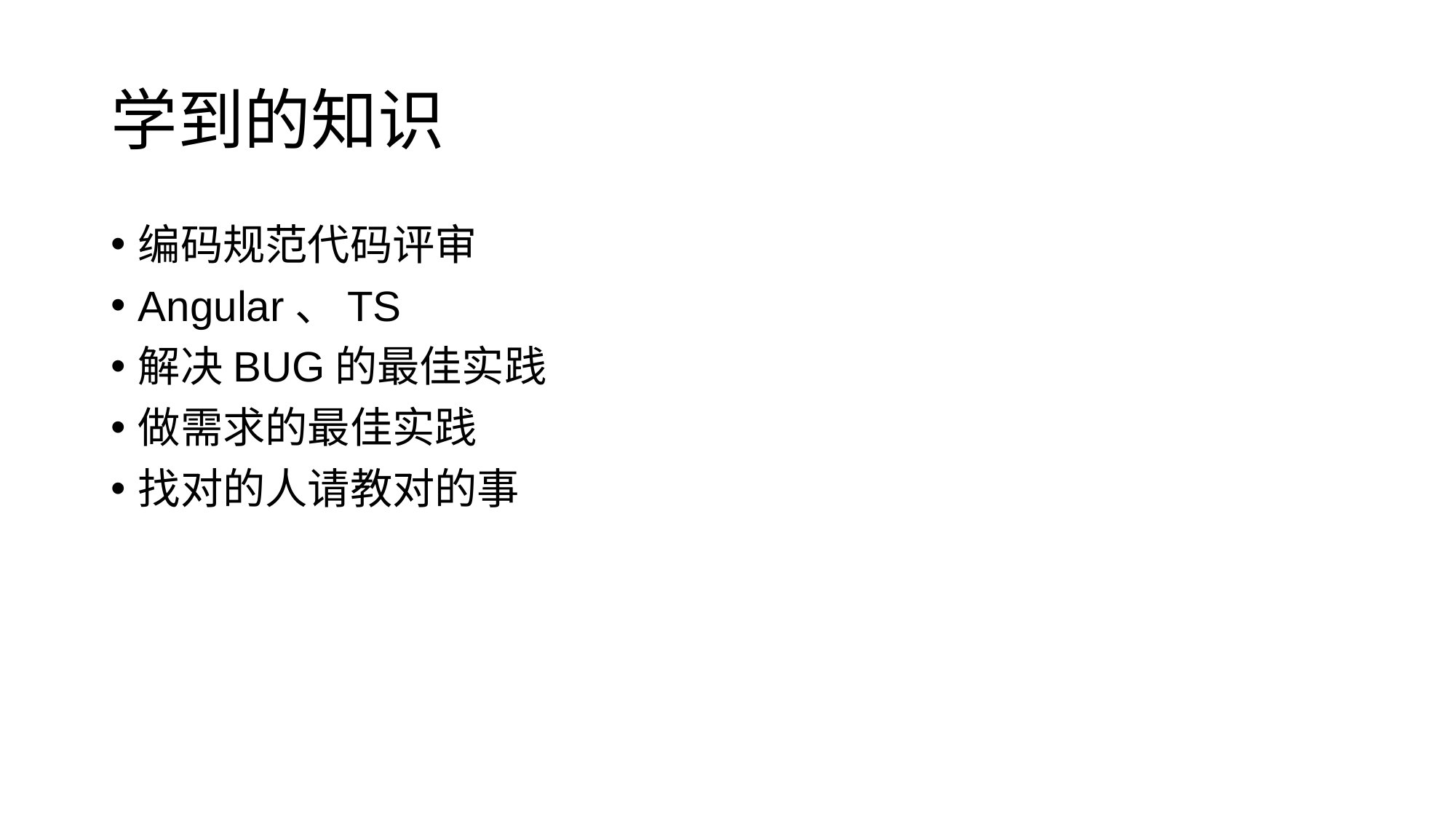

# 学到的知识
编码规范代码评审
Angular、TS
解决BUG的最佳实践
做需求的最佳实践
找对的人请教对的事